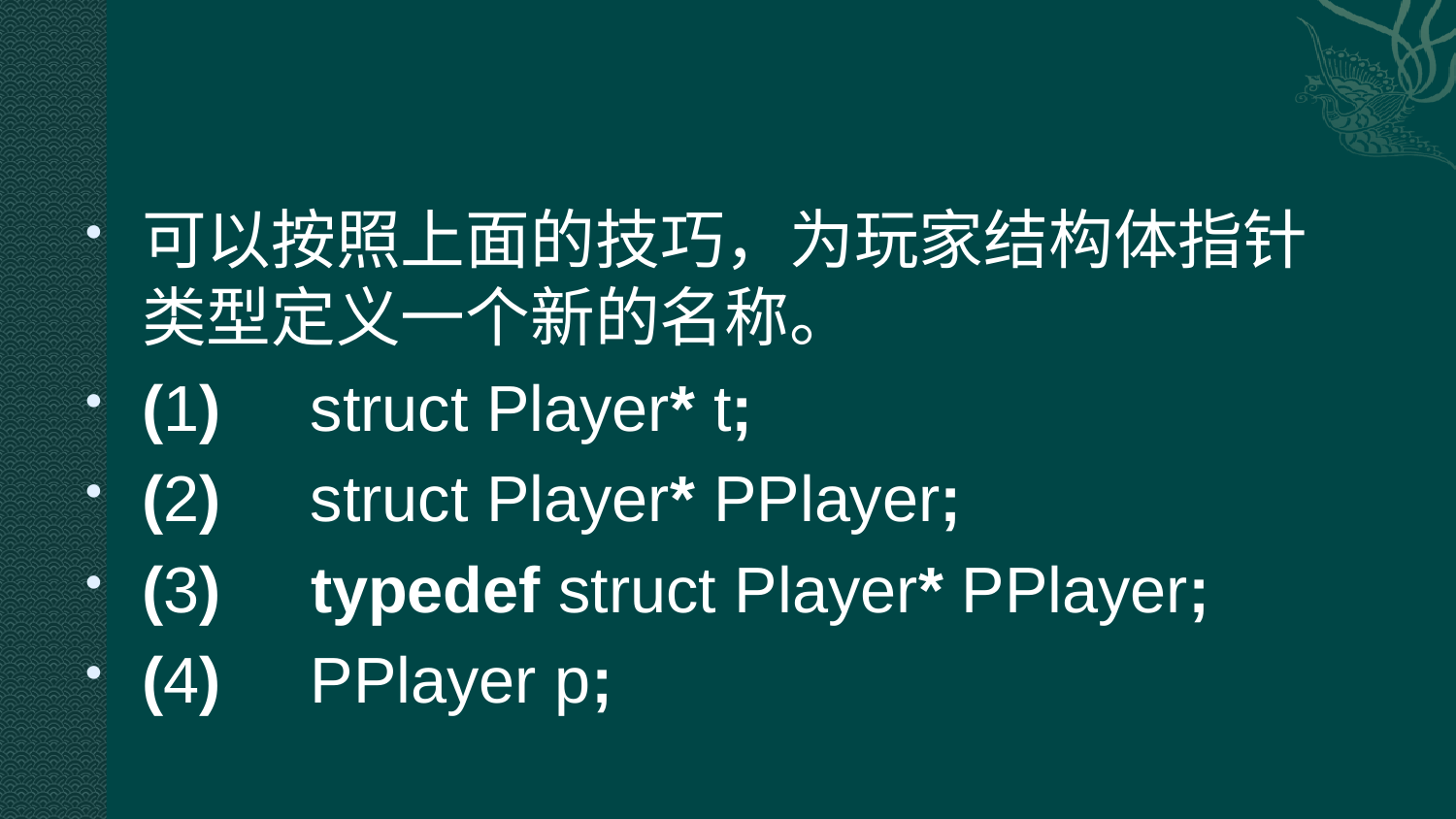

#
可以按照上面的技巧，为玩家结构体指针类型定义一个新的名称。
(1)     struct Player* t;
(2)     struct Player* PPlayer;
(3)     typedef struct Player* PPlayer;
(4)     PPlayer p;